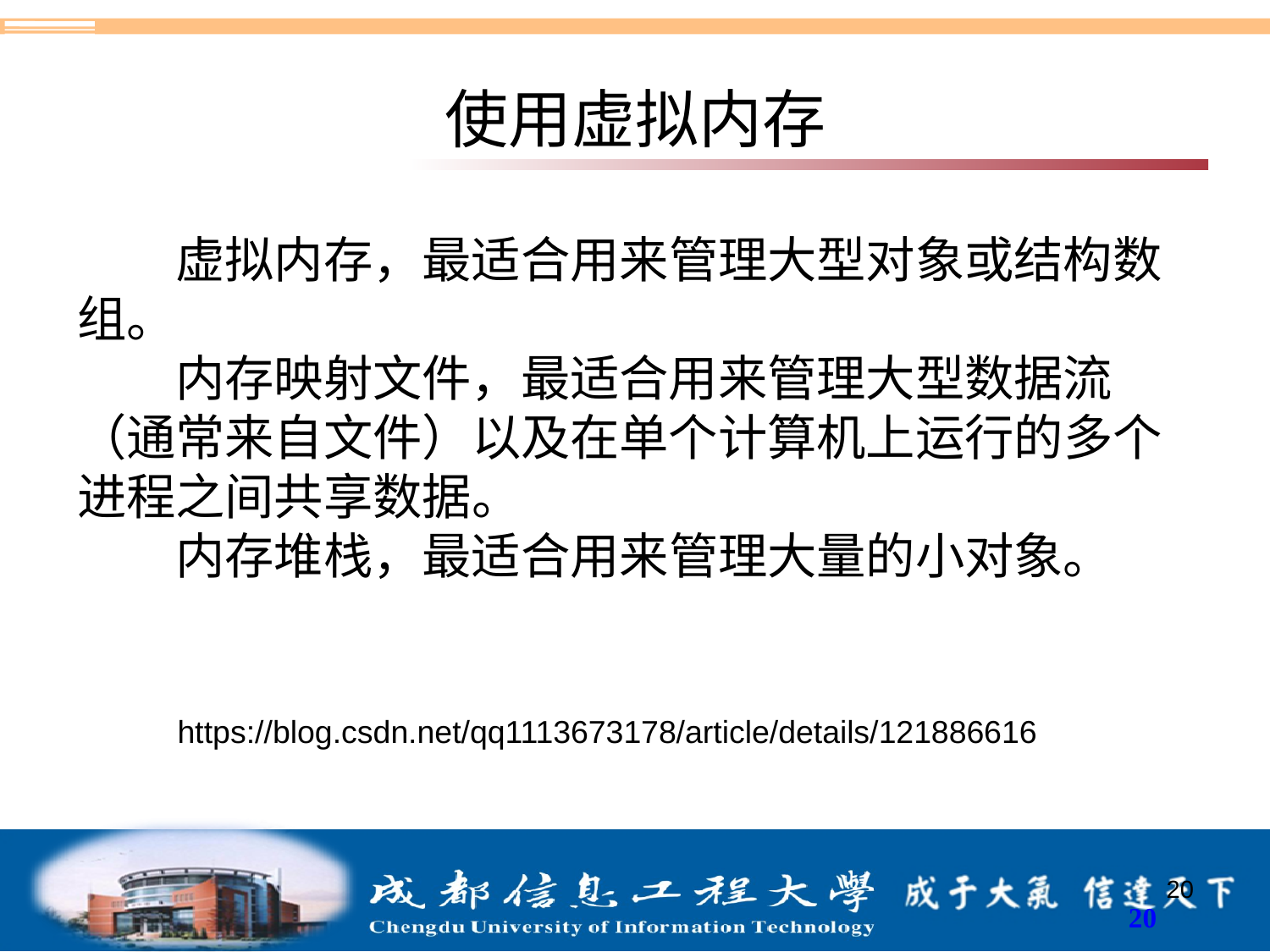

# 使用虚拟内存
虚拟内存，最适合用来管理大型对象或结构数组。
内存映射文件，最适合用来管理大型数据流（通常来自文件）以及在单个计算机上运行的多个进程之间共享数据。
内存堆栈，最适合用来管理大量的小对象。

https://blog.csdn.net/qq1113673178/article/details/121886616